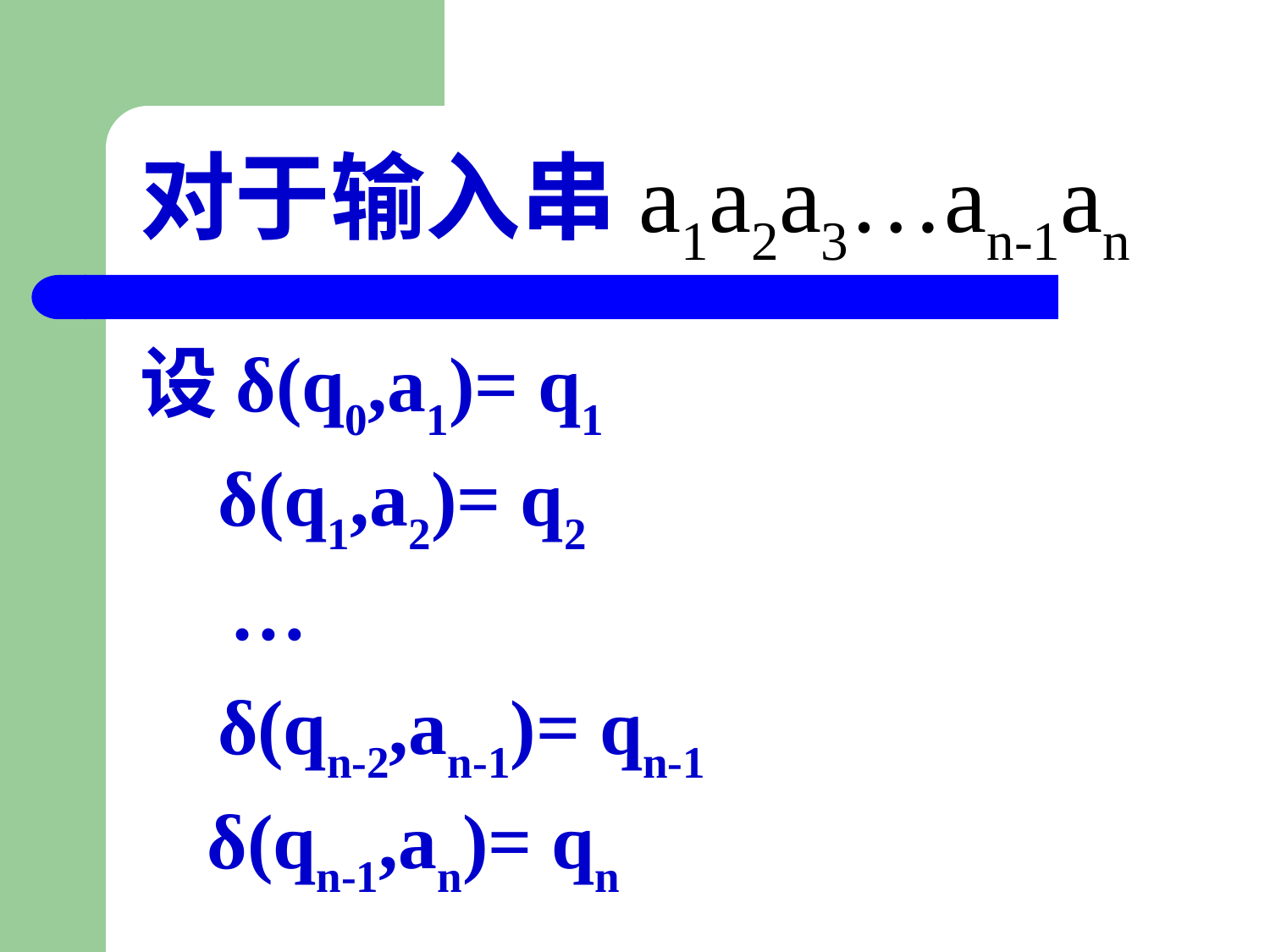

# 对于输入串a1a2a3…an-1an
设δ(q0,a1)= q1
       δ(q1,a2)= q2
        …
    δ(qn-2,an-1)= qn-1
      δ(qn-1,an)= qn